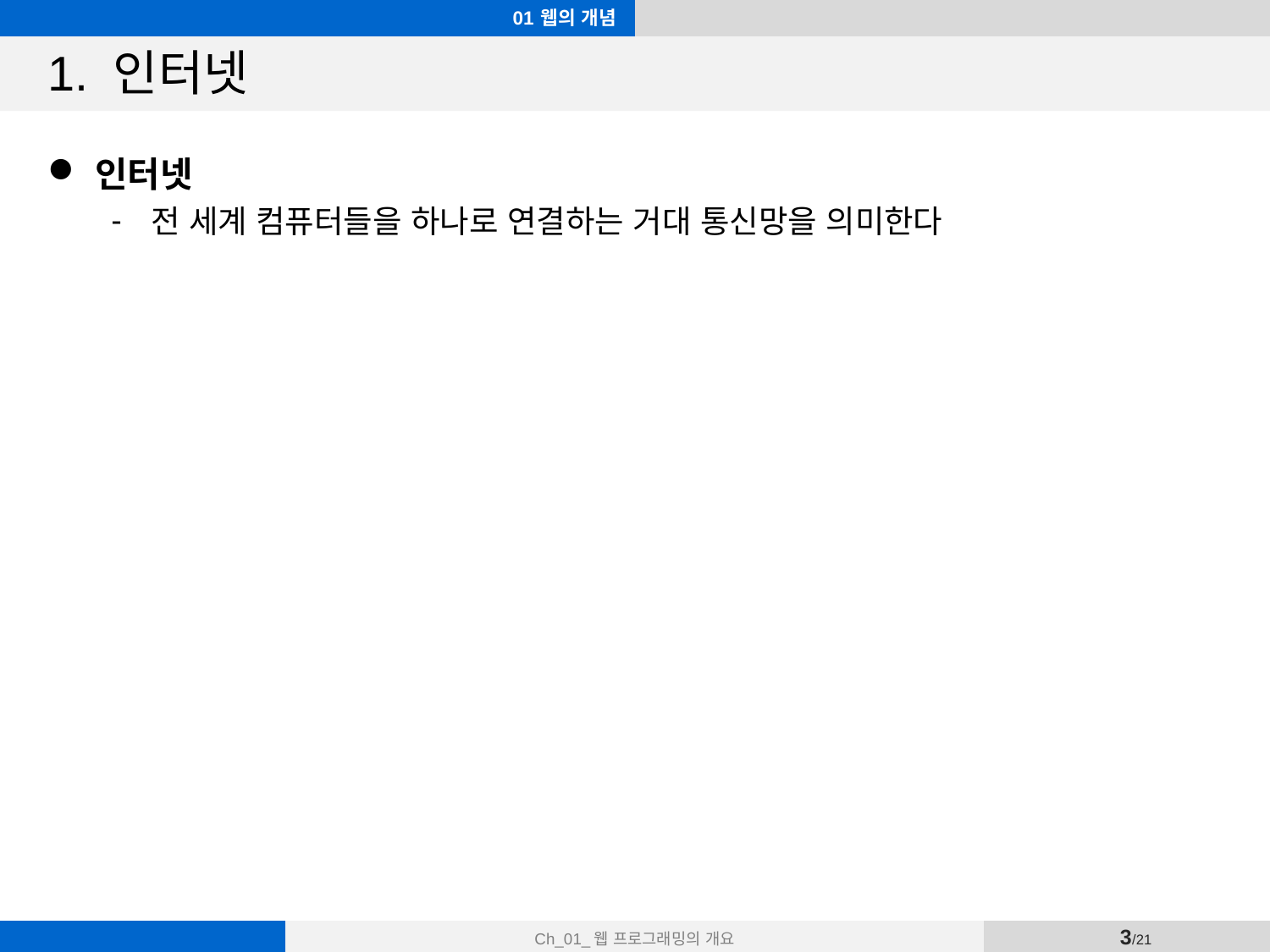

01 웹의 개념
# 1. 인터넷
인터넷
전 세계 컴퓨터들을 하나로 연결하는 거대 통신망을 의미한다